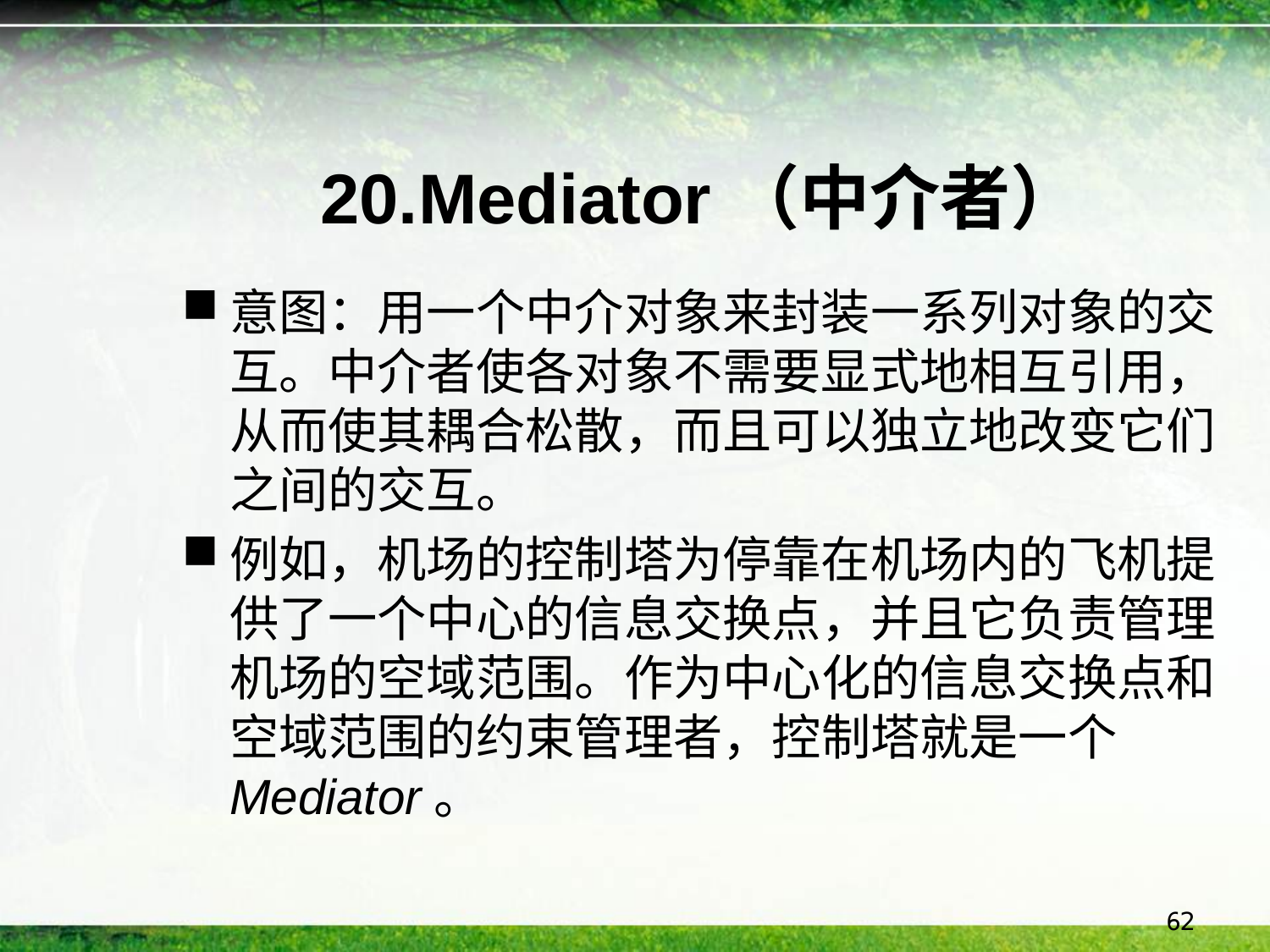

20.Mediator（中介者）
# 意图：用一个中介对象来封装一系列对象的交互。中介者使各对象不需要显式地相互引用，从而使其耦合松散，而且可以独立地改变它们之间的交互。
例如，机场的控制塔为停靠在机场内的飞机提供了一个中心的信息交换点，并且它负责管理机场的空域范围。作为中心化的信息交换点和空域范围的约束管理者，控制塔就是一个Mediator。

62